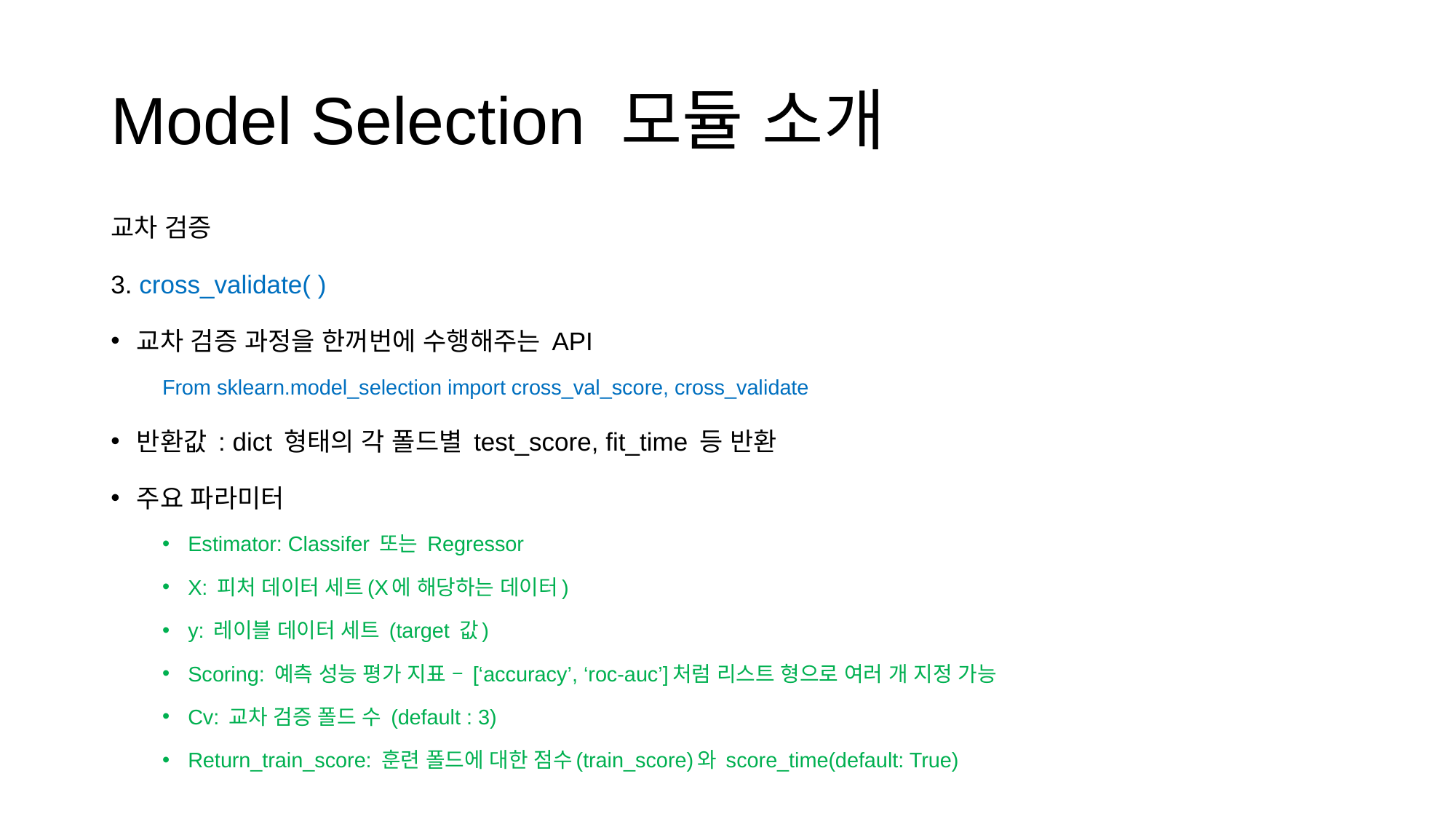

# Model Selection 모듈 소개
교차 검증
3. cross_validate( )
교차 검증 과정을 한꺼번에 수행해주는 API
From sklearn.model_selection import cross_val_score, cross_validate
반환값 : dict 형태의 각 폴드별 test_score, fit_time 등 반환
주요 파라미터
Estimator: Classifer 또는 Regressor
X: 피처 데이터 세트(X에 해당하는 데이터)
y: 레이블 데이터 세트 (target 값)
Scoring: 예측 성능 평가 지표 – [‘accuracy’, ‘roc-auc’]처럼 리스트 형으로 여러 개 지정 가능
Cv: 교차 검증 폴드 수 (default : 3)
Return_train_score: 훈련 폴드에 대한 점수(train_score)와 score_time(default: True)